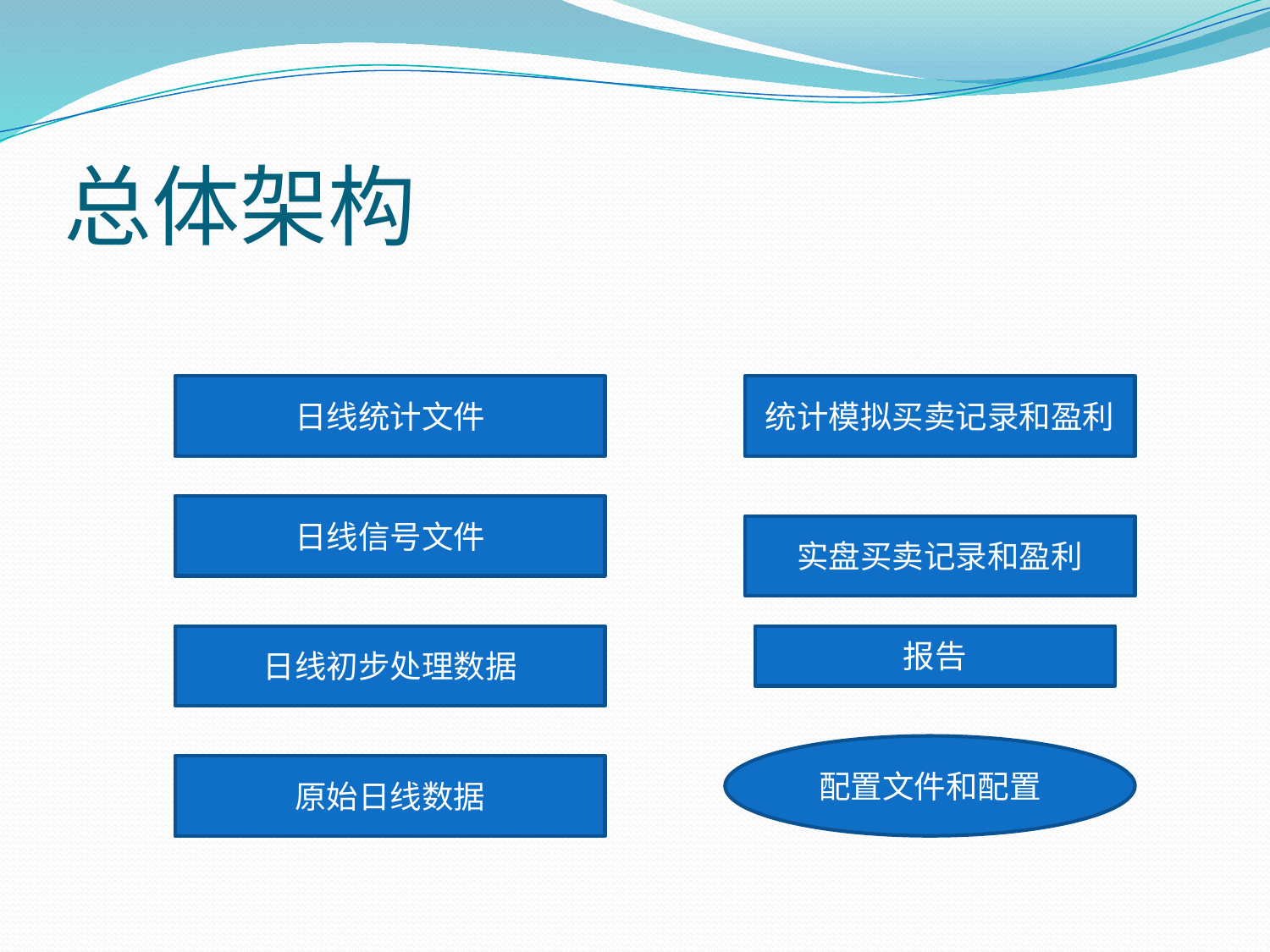

# 总体架构

日线统计文件
统计模拟买卖记录和盈利
日线信号文件
实盘买卖记录和盈利
日线初步处理数据
报告
配置文件和配置
原始日线数据